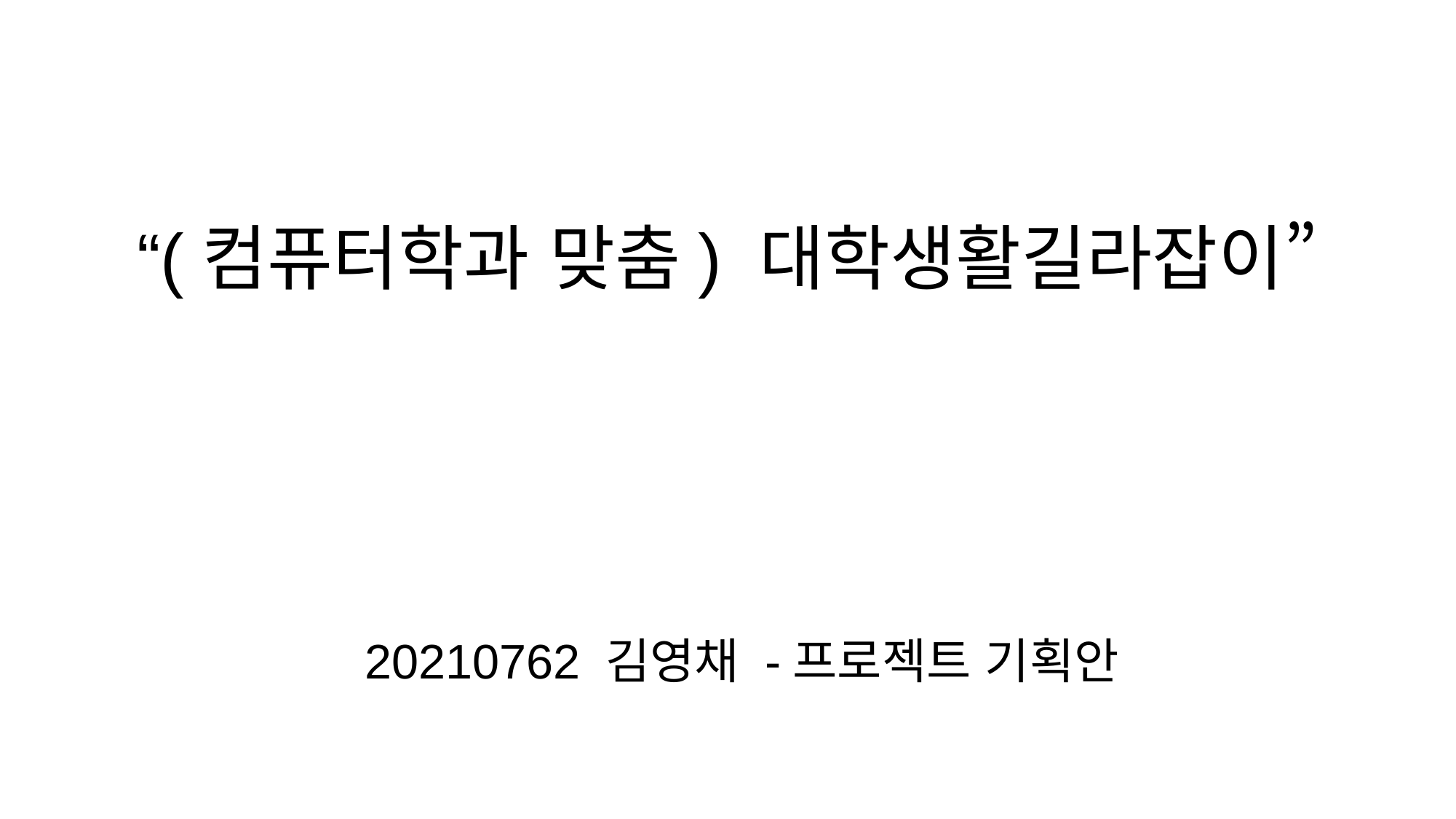

# “(컴퓨터학과 맞춤) 대학생활길라잡이”
20210762 김영채 -프로젝트 기획안